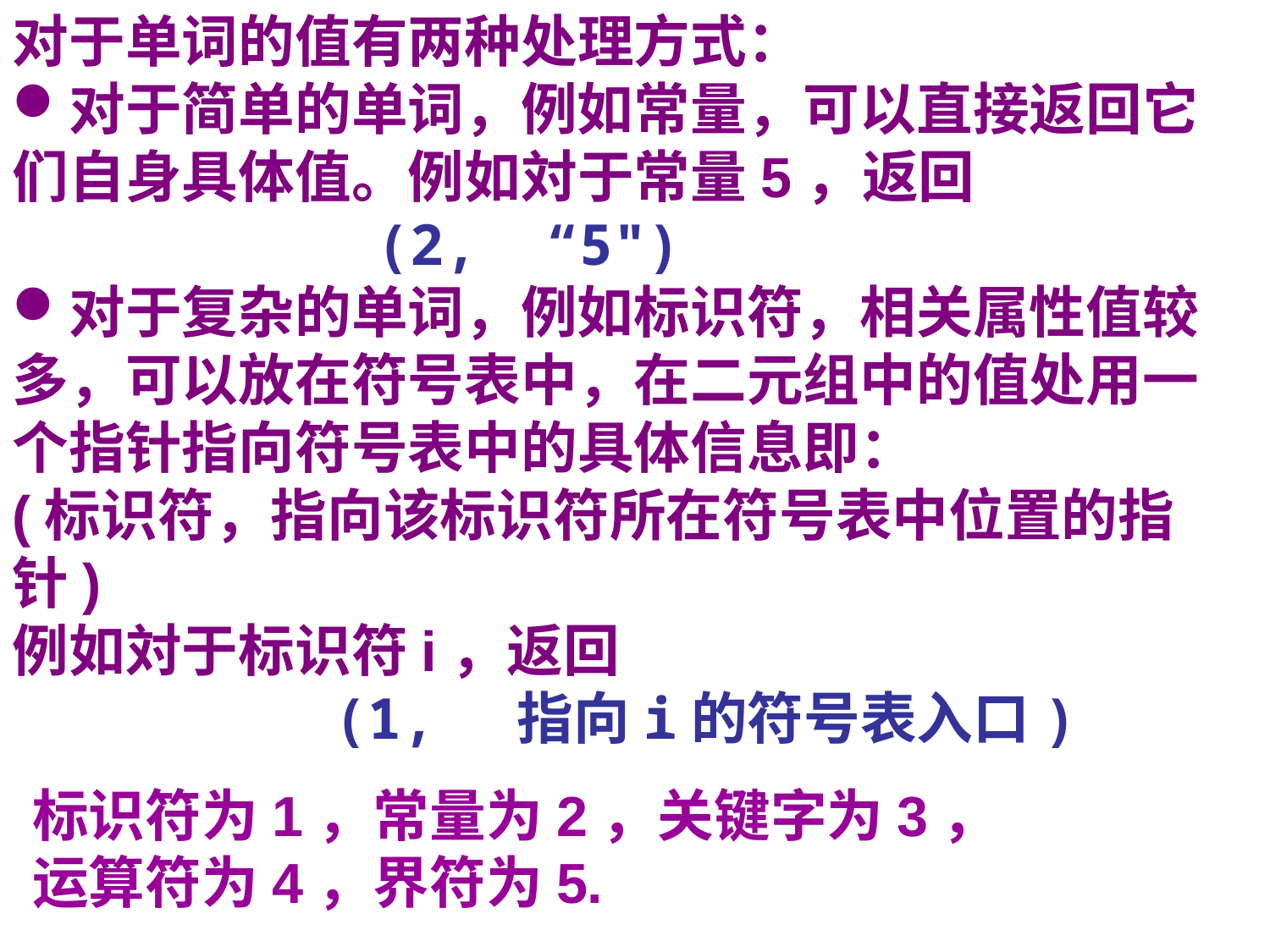

对于单词的值有两种处理方式：
对于简单的单词，例如常量，可以直接返回它们自身具体值。例如対于常量5，返回
	       (2,  “5")
对于复杂的单词，例如标识符，相关属性值较多，可以放在符号表中，在二元组中的值处用一个指针指向符号表中的具体信息即：
(标识符，指向该标识符所在符号表中位置的指针)
例如対于标识符i，返回
	 	  (1,  指向i的符号表入口)

标识符为1，常量为2，关键字为3，
运算符为4，界符为5.